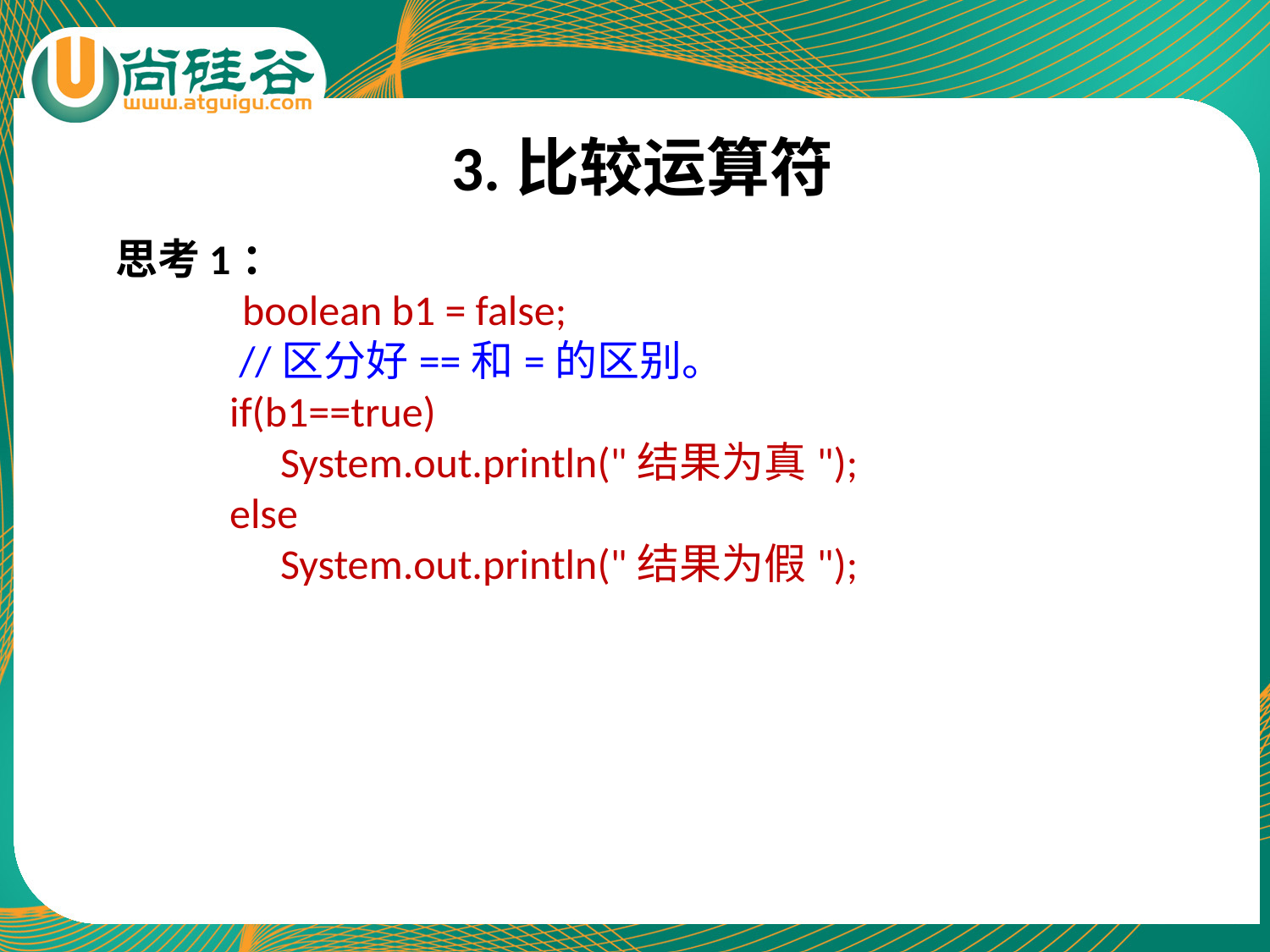

# 3.比较运算符
思考1：
	boolean b1 = false;
             //区分好==和=的区别。
            if(b1==true)
	    System.out.println("结果为真");
            else
	    System.out.println("结果为假");